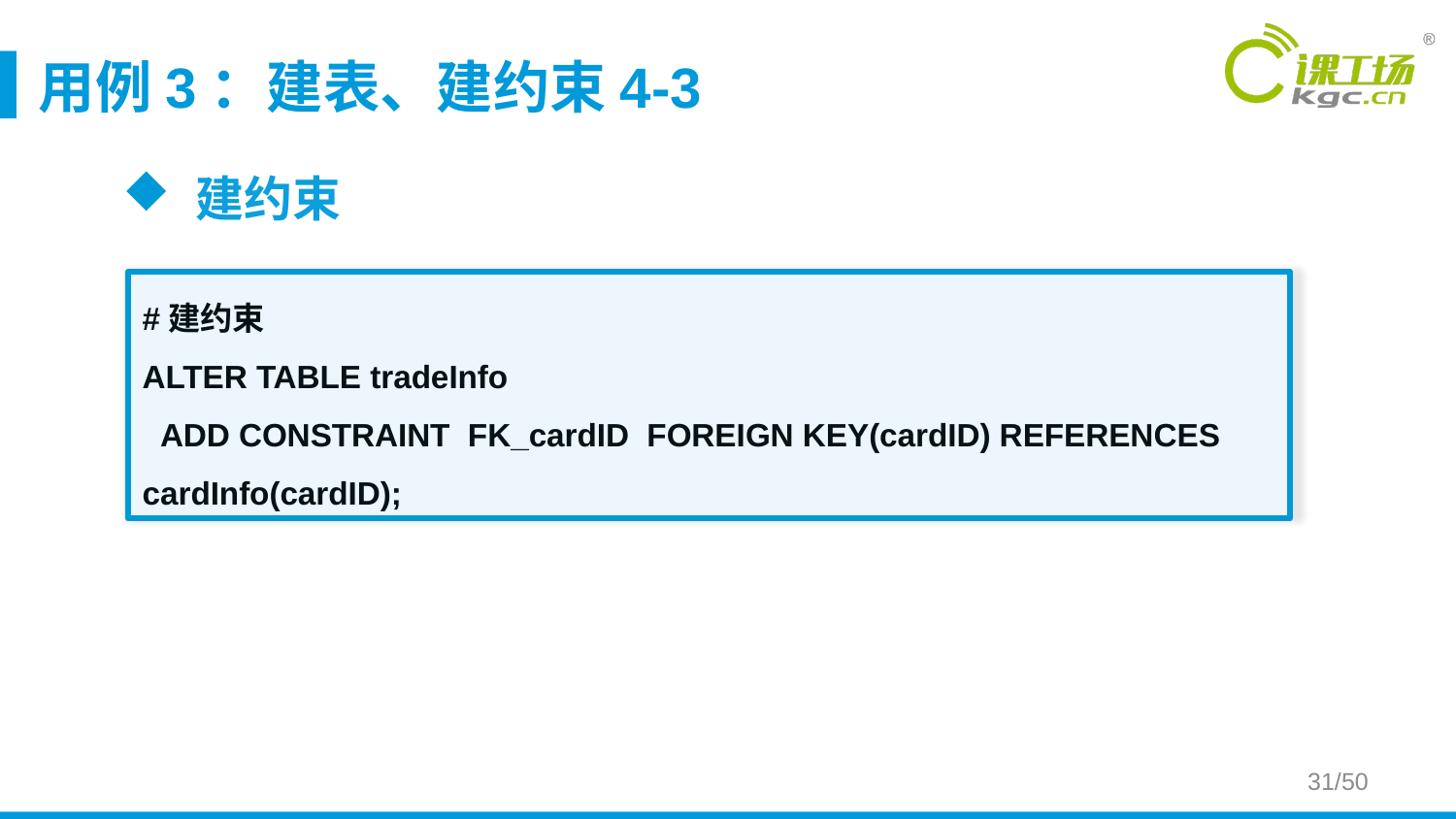

# 用例3：建表、建约束4-3
建约束
#建约束
ALTER TABLE tradeInfo
  ADD CONSTRAINT  FK_cardID  FOREIGN KEY(cardID) REFERENCES cardInfo(cardID);
31/50